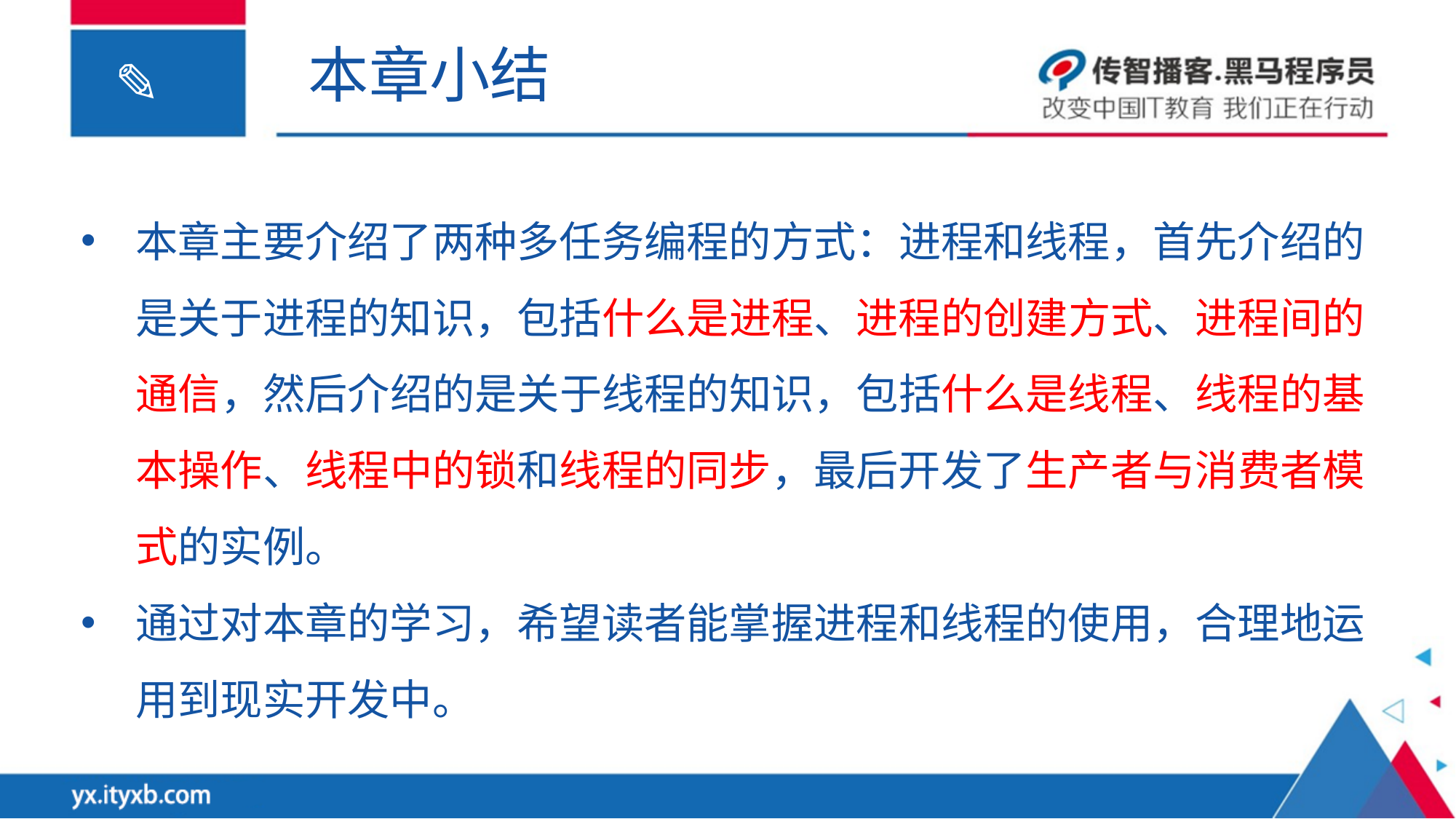

本章小结
本章主要介绍了两种多任务编程的方式：进程和线程，首先介绍的是关于进程的知识，包括什么是进程、进程的创建方式、进程间的通信，然后介绍的是关于线程的知识，包括什么是线程、线程的基本操作、线程中的锁和线程的同步，最后开发了生产者与消费者模式的实例。
通过对本章的学习，希望读者能掌握进程和线程的使用，合理地运用到现实开发中。